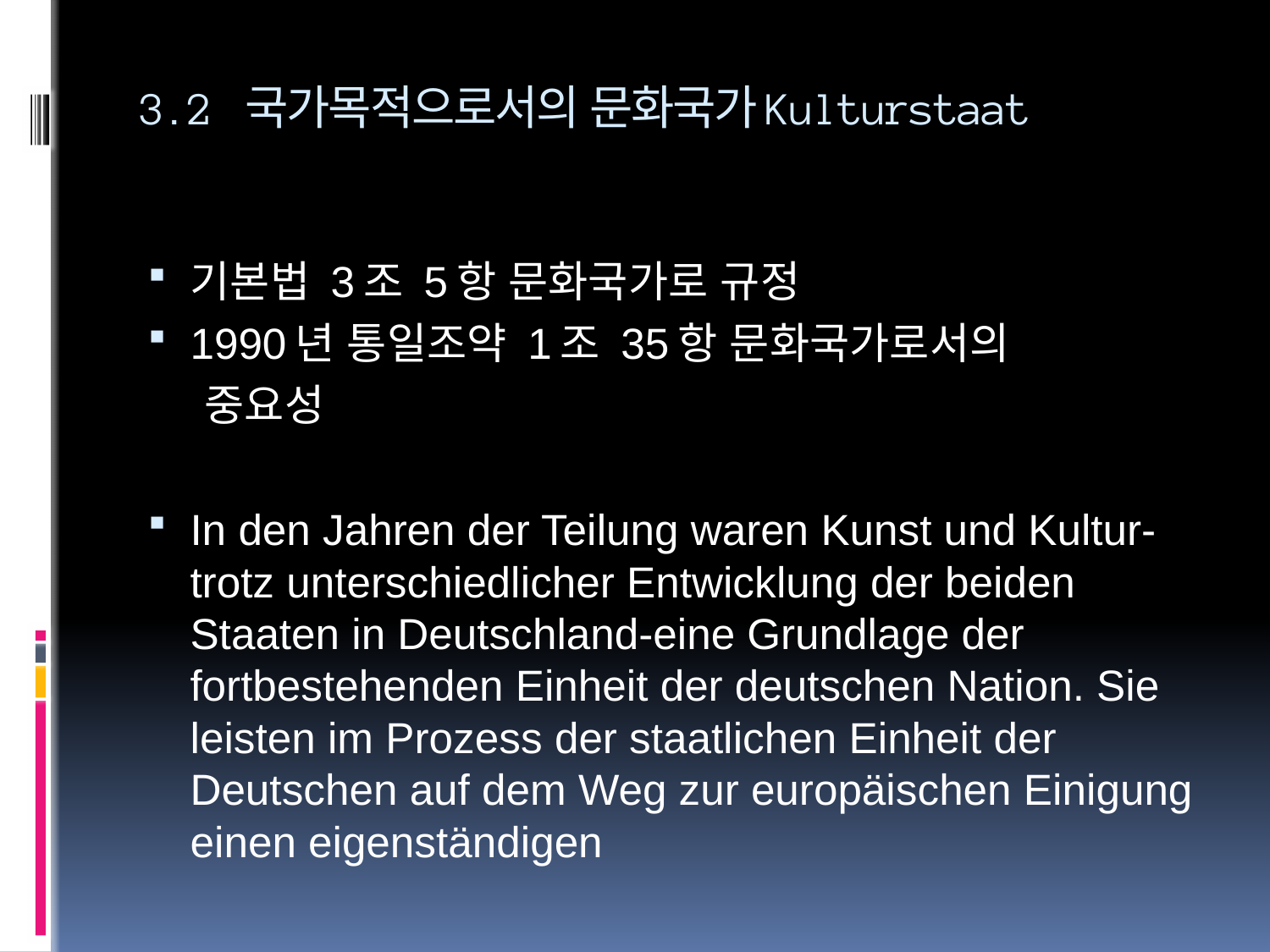

# 3.2 국가목적으로서의 문화국가Kulturstaat
기본법 3조 5항 문화국가로 규정
1990년 통일조약 1조 35항 문화국가로서의
    중요성

In den Jahren der Teilung waren Kunst und Kultur-trotz unterschiedlicher Entwicklung der beiden Staaten in Deutschland-eine Grundlage der fortbestehenden Einheit der deutschen Nation. Sie leisten im Prozess der staatlichen Einheit der Deutschen auf dem Weg zur europäischen Einigung einen eigenständigen